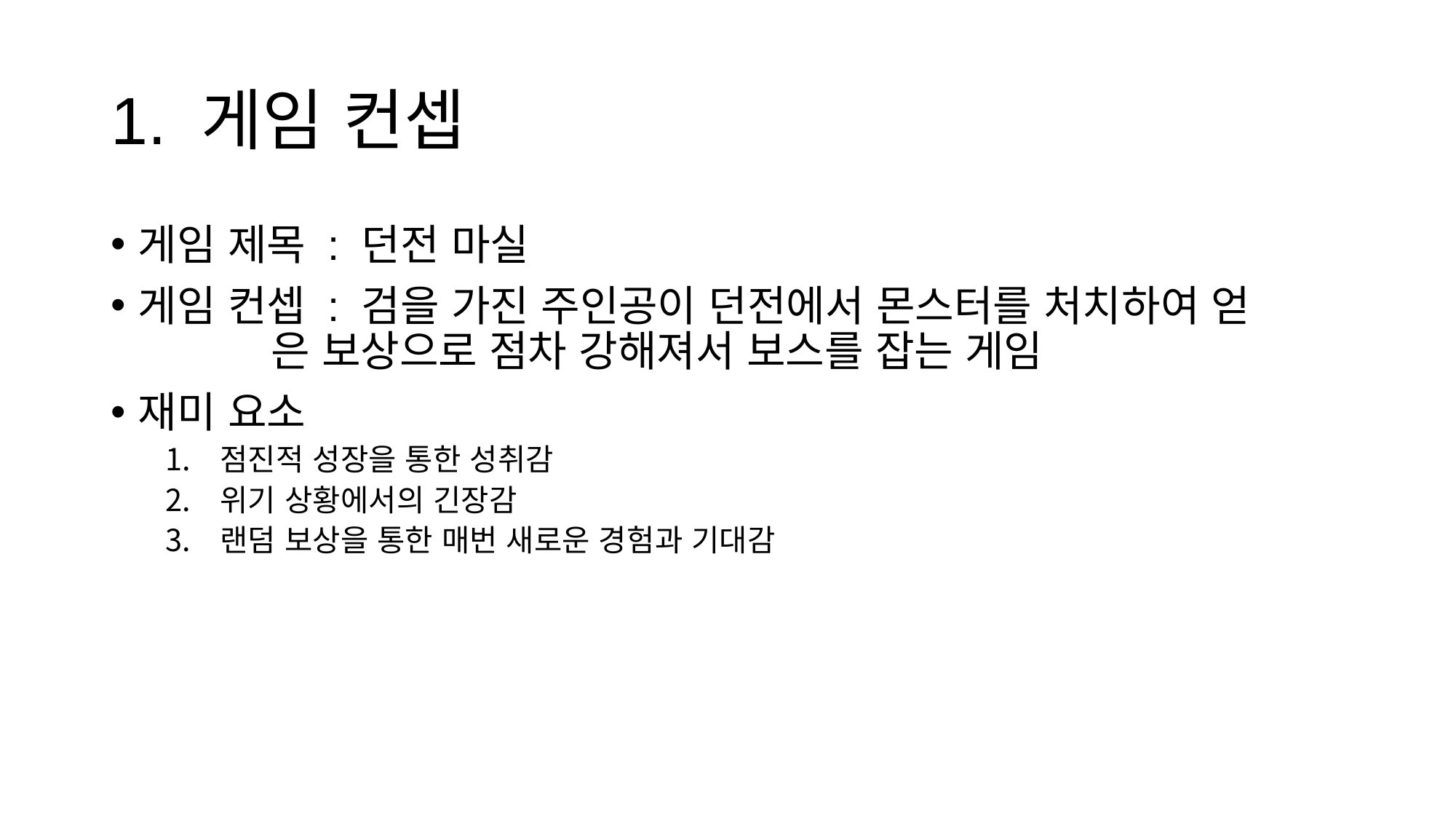

# 1. 게임 컨셉
게임 제목 : 던전 마실
게임 컨셉 : 검을 가진 주인공이 던전에서 몬스터를 처치하여 얻    		  은 보상으로 점차 강해져서 보스를 잡는 게임
재미 요소
점진적 성장을 통한 성취감
위기 상황에서의 긴장감
랜덤 보상을 통한 매번 새로운 경험과 기대감